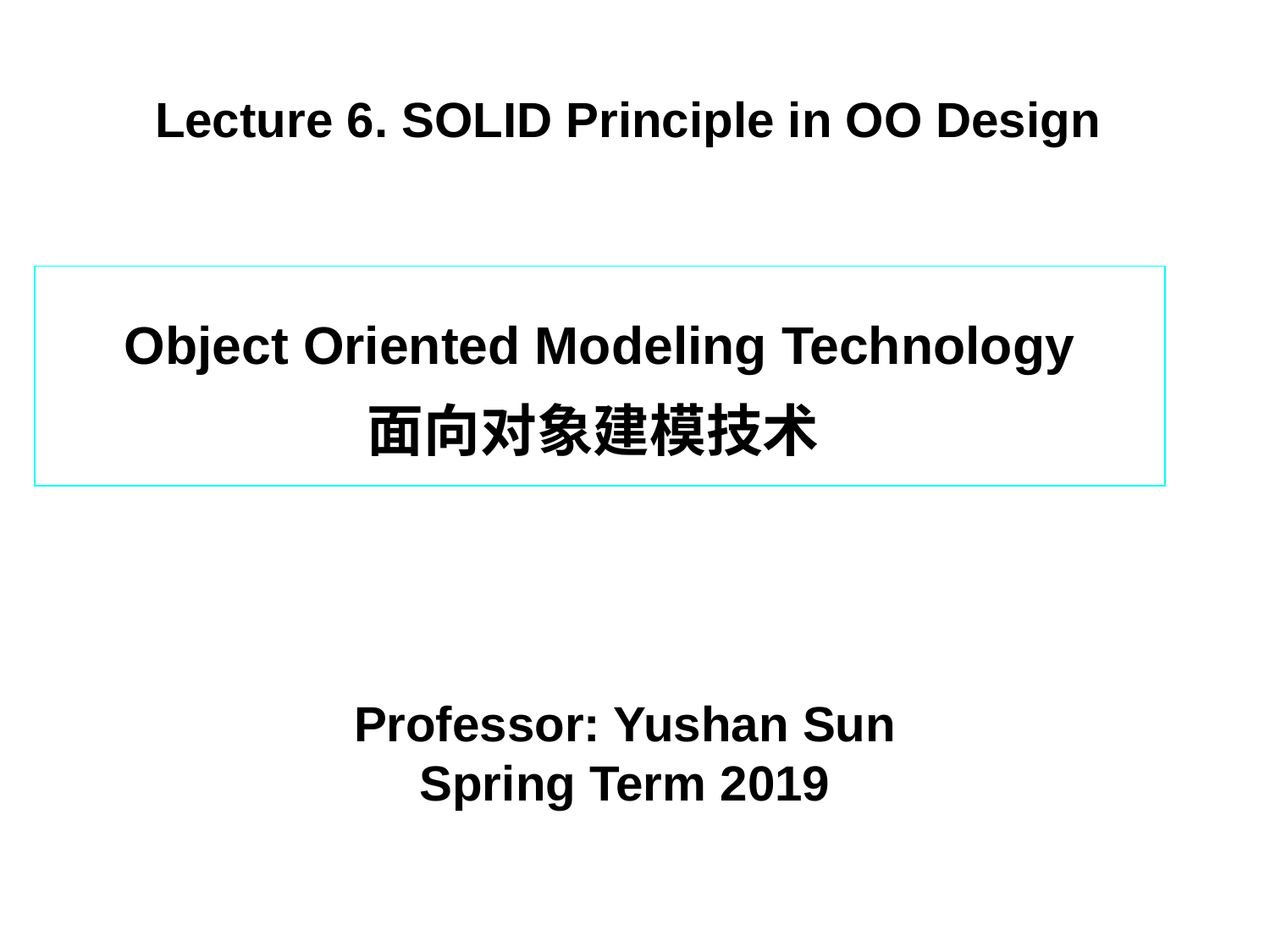

Lecture 6. SOLID Principle in OO Design
Object Oriented Modeling Technology
面向对象建模技术
Professor: Yushan Sun
Spring Term 2019